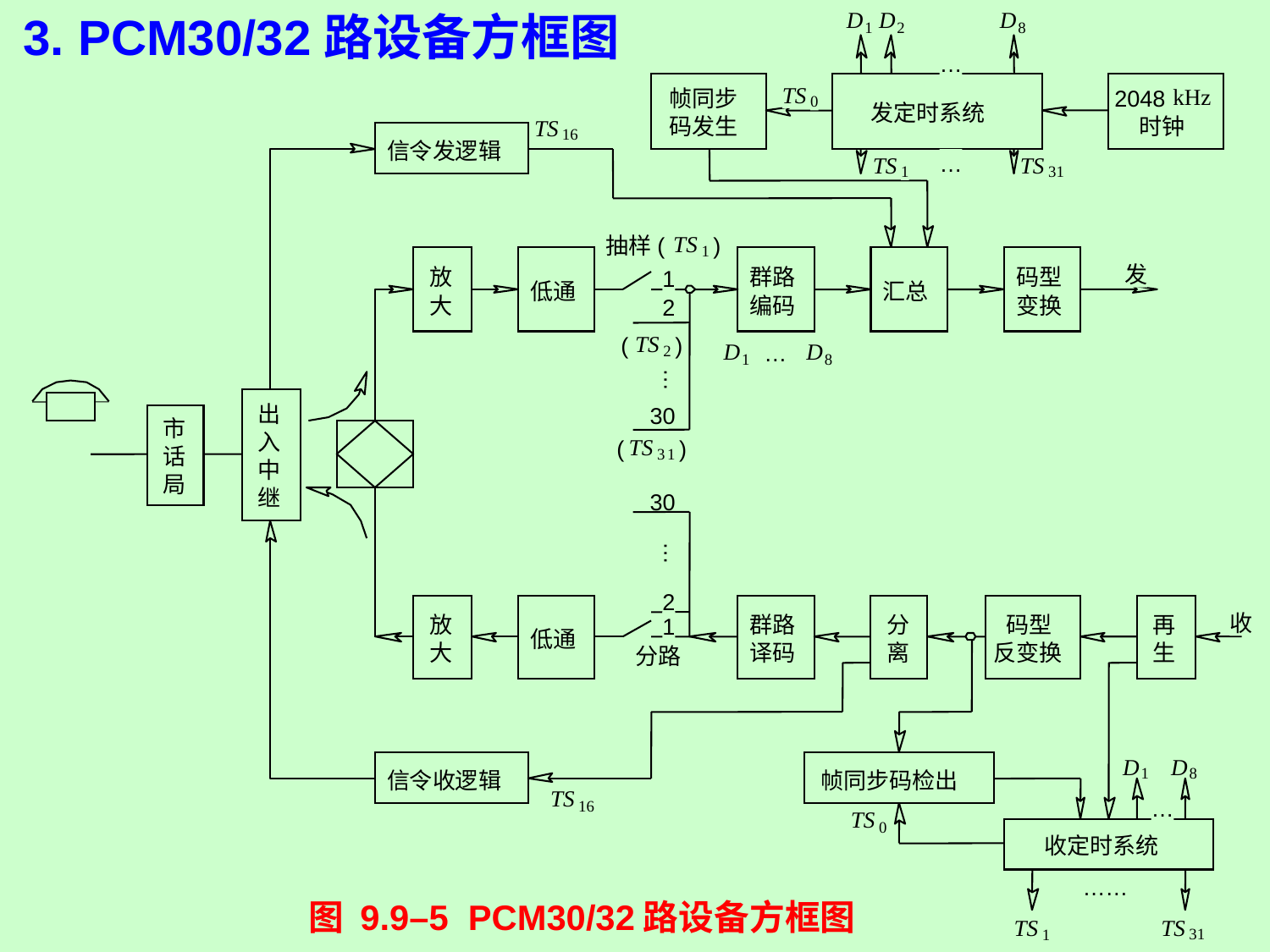

D
D
D
1
2
8

…

TS
kHz
帧同步
2048
0
发定时系统

码发生
时钟
TS

16
信令发逻辑

…

TS

TS
1
31

TS
抽样(
)
1

发
放
群路
码型
1

低通
汇总

大
编码
变换
2

TS
(
)
D
…
2
1
…

出

30

市

入

TS
(
)
话
3
1

中
局
继

30

…
2

收
放
群路
分
码型
再

1

低通

大
译码
离
反变换
生
分路

D
D
1
8
信令收逻辑
帧同步码检出

TS
…
16

TS
0

收定时系统

……

TS
TS
31
1
D
8
3. PCM30/32路设备方框图
图 9.9–5  PCM30/32路设备方框图